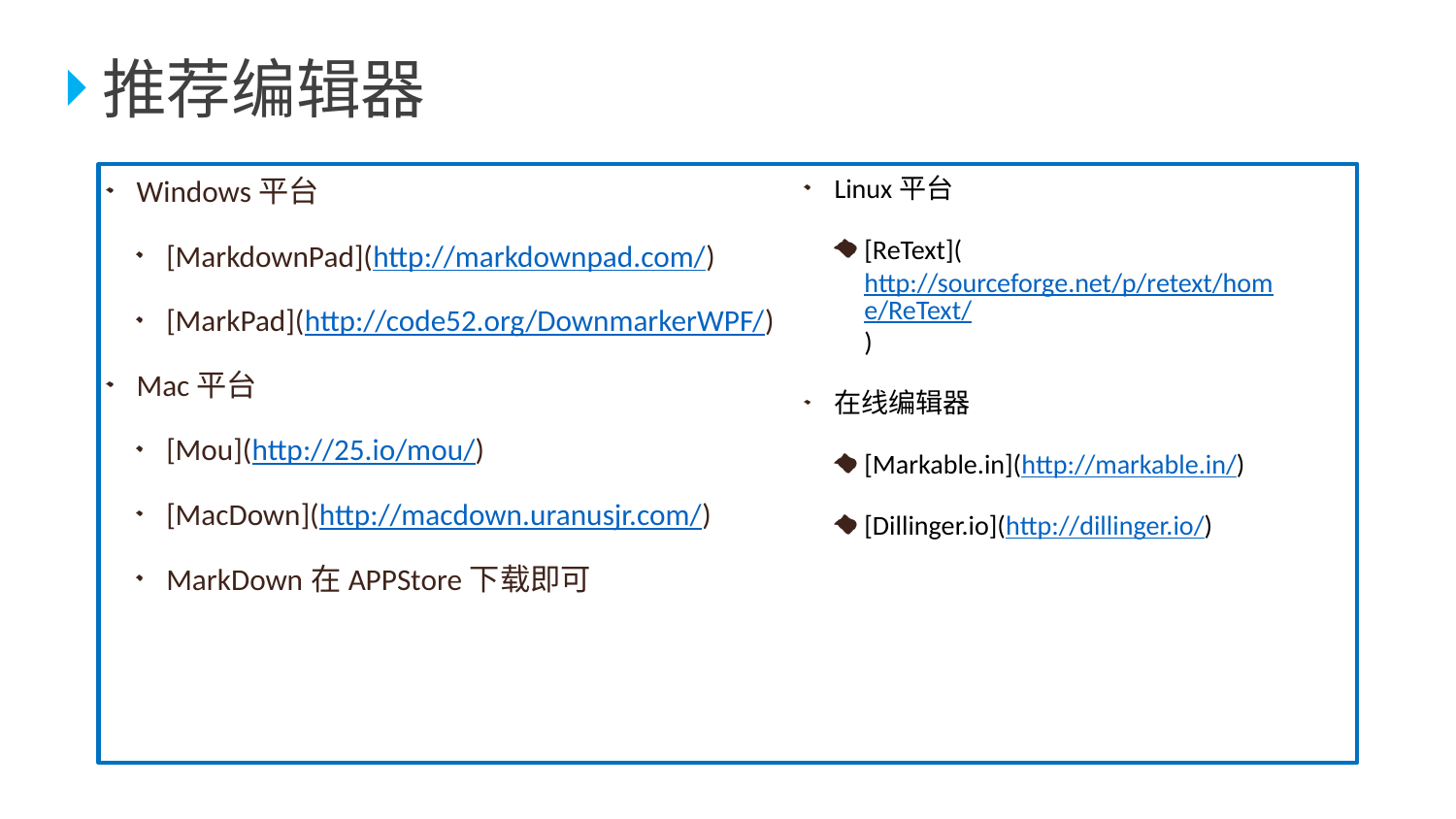

推荐编辑器

Windows平台
[MarkdownPad](http://markdownpad.com/)
[MarkPad](http://code52.org/DownmarkerWPF/)
Mac平台
[Mou](http://25.io/mou/)
[MacDown](http://macdown.uranusjr.com/)
MarkDown在APPStore下载即可
Linux平台
[ReText](http://sourceforge.net/p/retext/home/ReText/)
在线编辑器
[Markable.in](http://markable.in/)
[Dillinger.io](http://dillinger.io/)